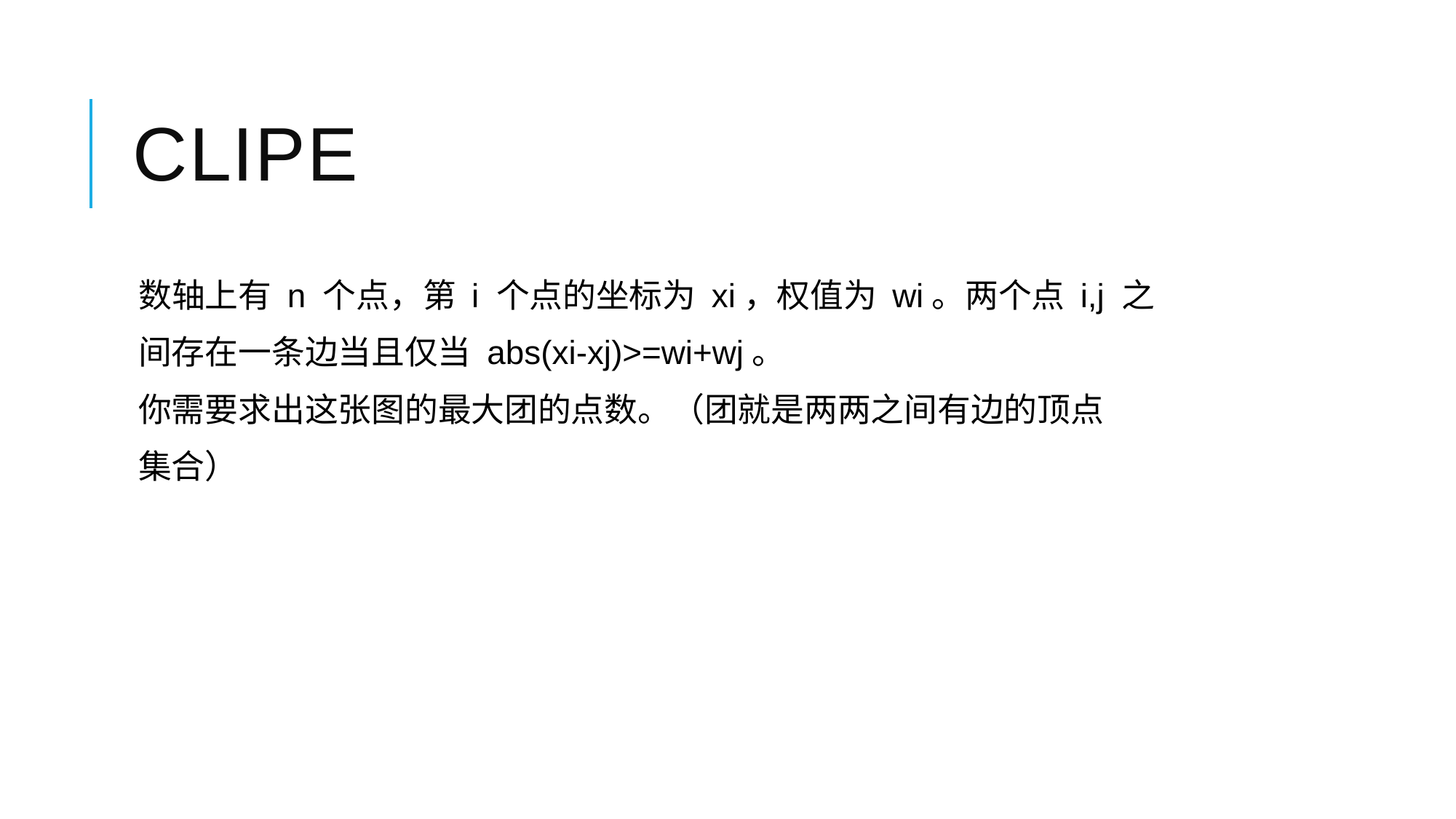

# clipe
数轴上有 n 个点，第 i 个点的坐标为 xi，权值为 wi。两个点 i,j 之
间存在一条边当且仅当 abs(xi-xj)>=wi+wj。
你需要求出这张图的最大团的点数。（团就是两两之间有边的顶点
集合）